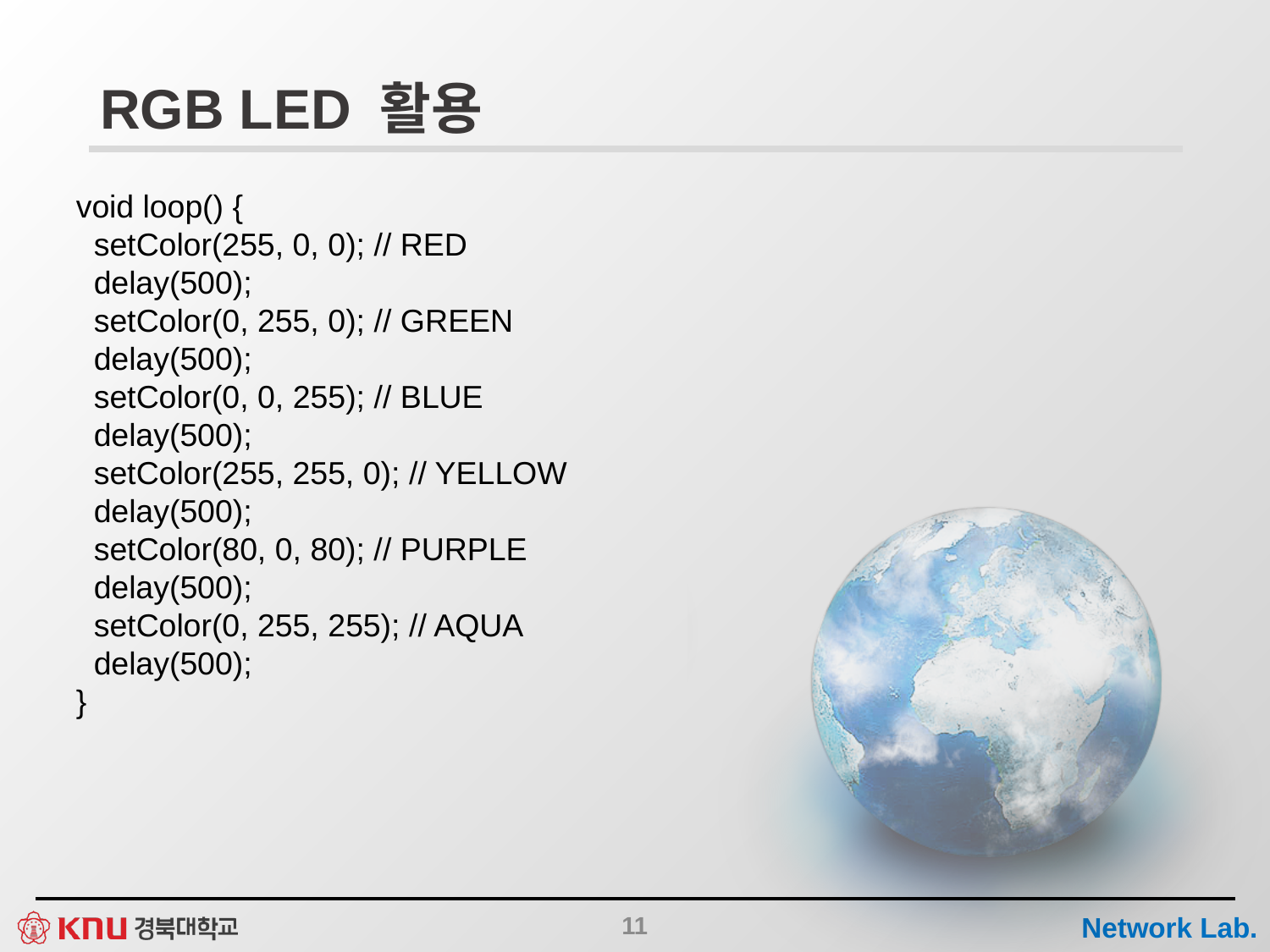

# RGB LED 활용
void loop() {
  setColor(255, 0, 0); // RED
  delay(500);
  setColor(0, 255, 0); // GREEN
  delay(500);
  setColor(0, 0, 255); // BLUE
  delay(500);
  setColor(255, 255, 0); // YELLOW
  delay(500);
  setColor(80, 0, 80); // PURPLE
  delay(500);
  setColor(0, 255, 255); // AQUA
  delay(500);
}
11